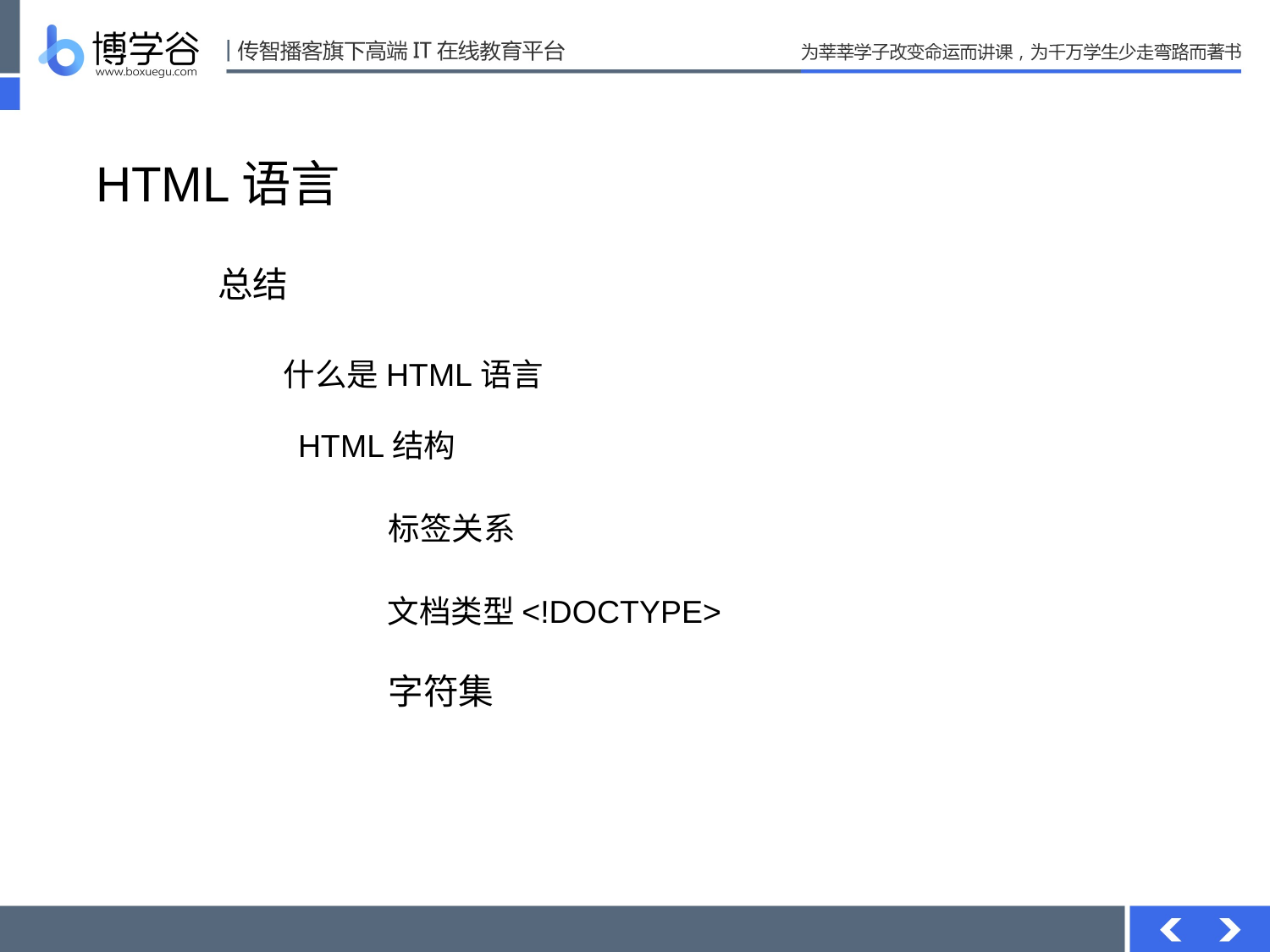

HTML语言
总结
什么是HTML语言
HTML结构
标签关系
文档类型<!DOCTYPE>
字符集